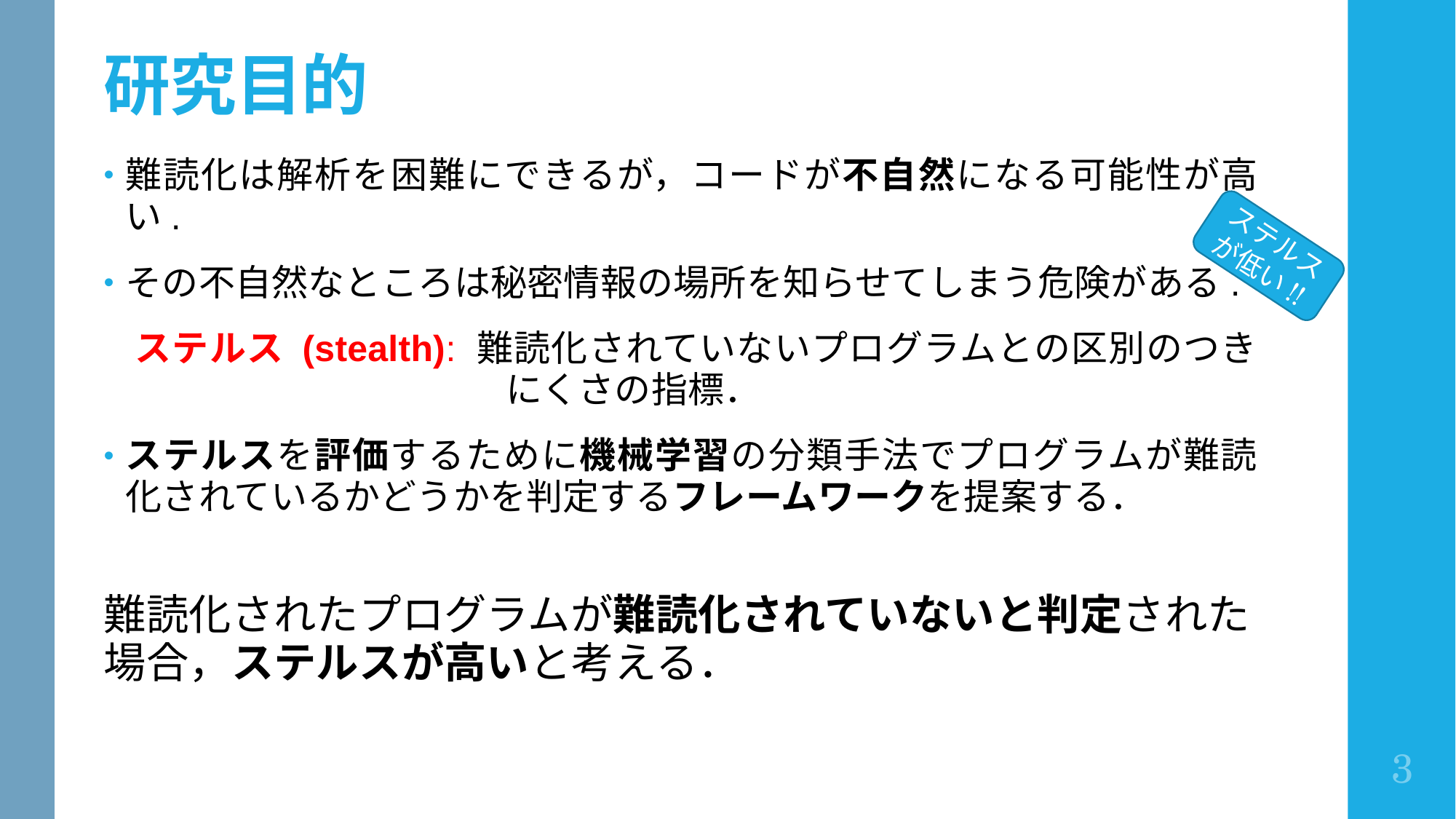

# 研究目的
難読化は解析を困難にできるが，コードが不自然になる可能性が高い.
その不自然なところは秘密情報の場所を知らせてしまう危険がある.
ステルス (stealth): 難読化されていないプログラムとの区別のつきにくさの指標．
ステルスを評価するために機械学習の分類手法でプログラムが難読化されているかどうかを判定するフレームワークを提案する．

難読化されたプログラムが難読化されていないと判定された場合，ステルスが高いと考える．
ステルスが低い!!
3